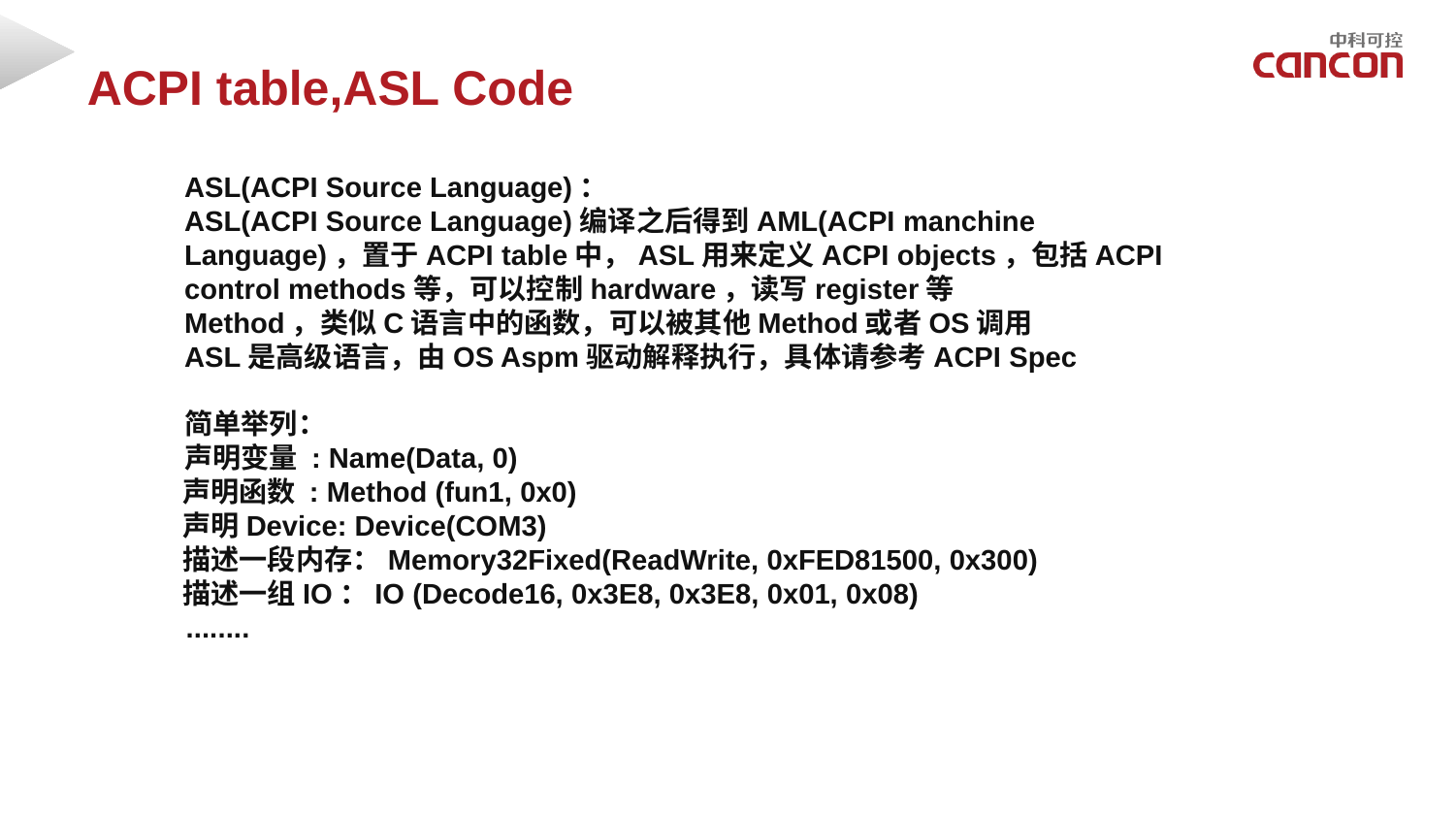

#
ACPI table,ASL Code
ASL(ACPI Source Language)：
ASL(ACPI Source Language)编译之后得到AML(ACPI manchine Language)，置于ACPI table中，ASL用来定义ACPI objects，包括ACPI control methods等，可以控制hardware，读写register等
Method，类似C语言中的函数，可以被其他Method或者OS调用
ASL是高级语言，由OS Aspm驱动解释执行，具体请参考ACPI Spec

简单举列：
声明变量 : Name(Data, 0)
       声明函数 : Method (fun1, 0x0)
       声明Device: Device(COM3)
       描述一段内存：Memory32Fixed(ReadWrite, 0xFED81500, 0x300)
       描述一组IO：IO (Decode16, 0x3E8, 0x3E8, 0x01, 0x08)
       ........